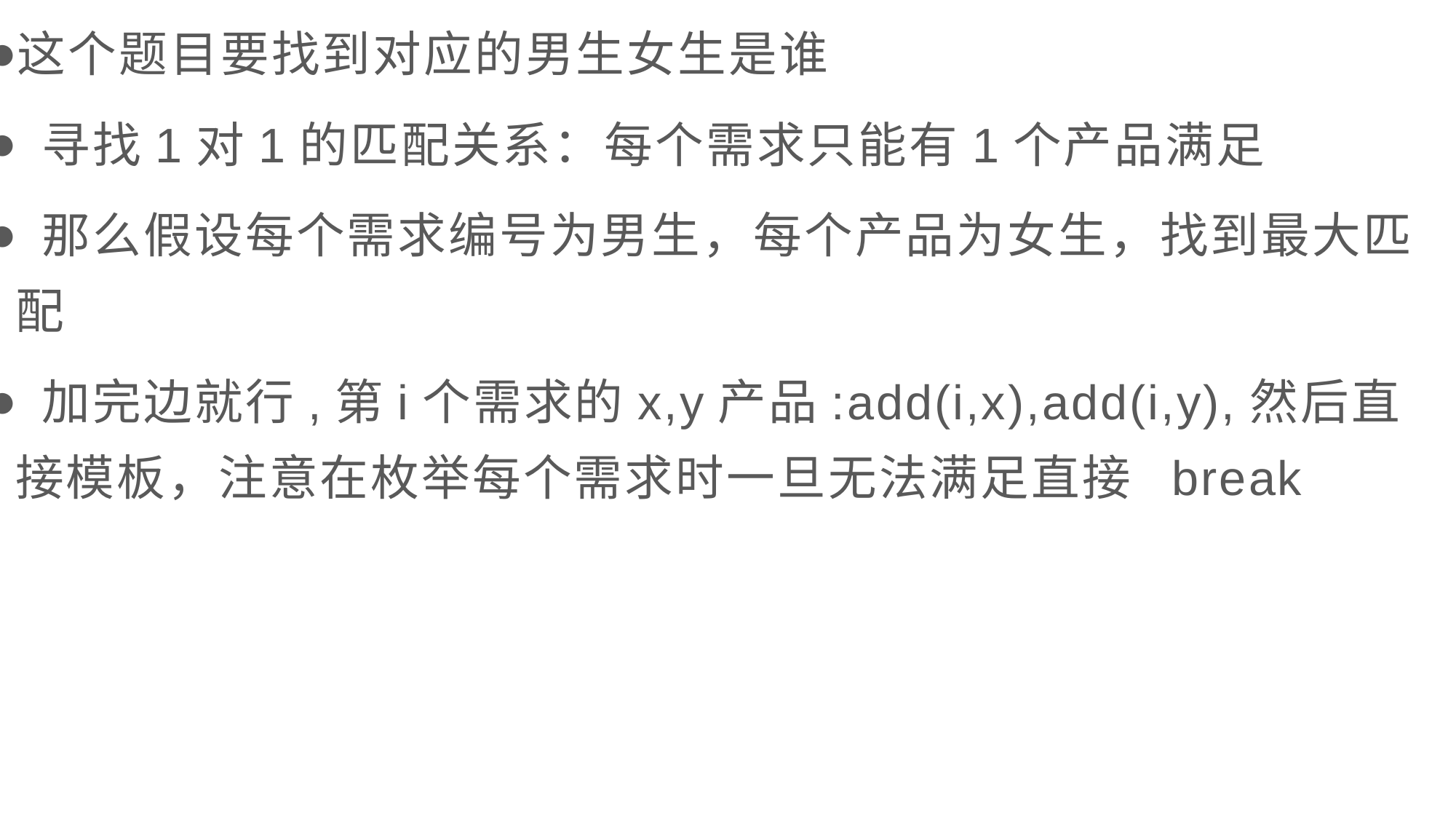

这个题目要找到对应的男生女生是谁
 寻找1对1的匹配关系：每个需求只能有1个产品满足
 那么假设每个需求编号为男生，每个产品为女生，找到最大匹配
 加完边就行,第i个需求的x,y产品:add(i,x),add(i,y),然后直接模板，注意在枚举每个需求时一旦无法满足直接  break